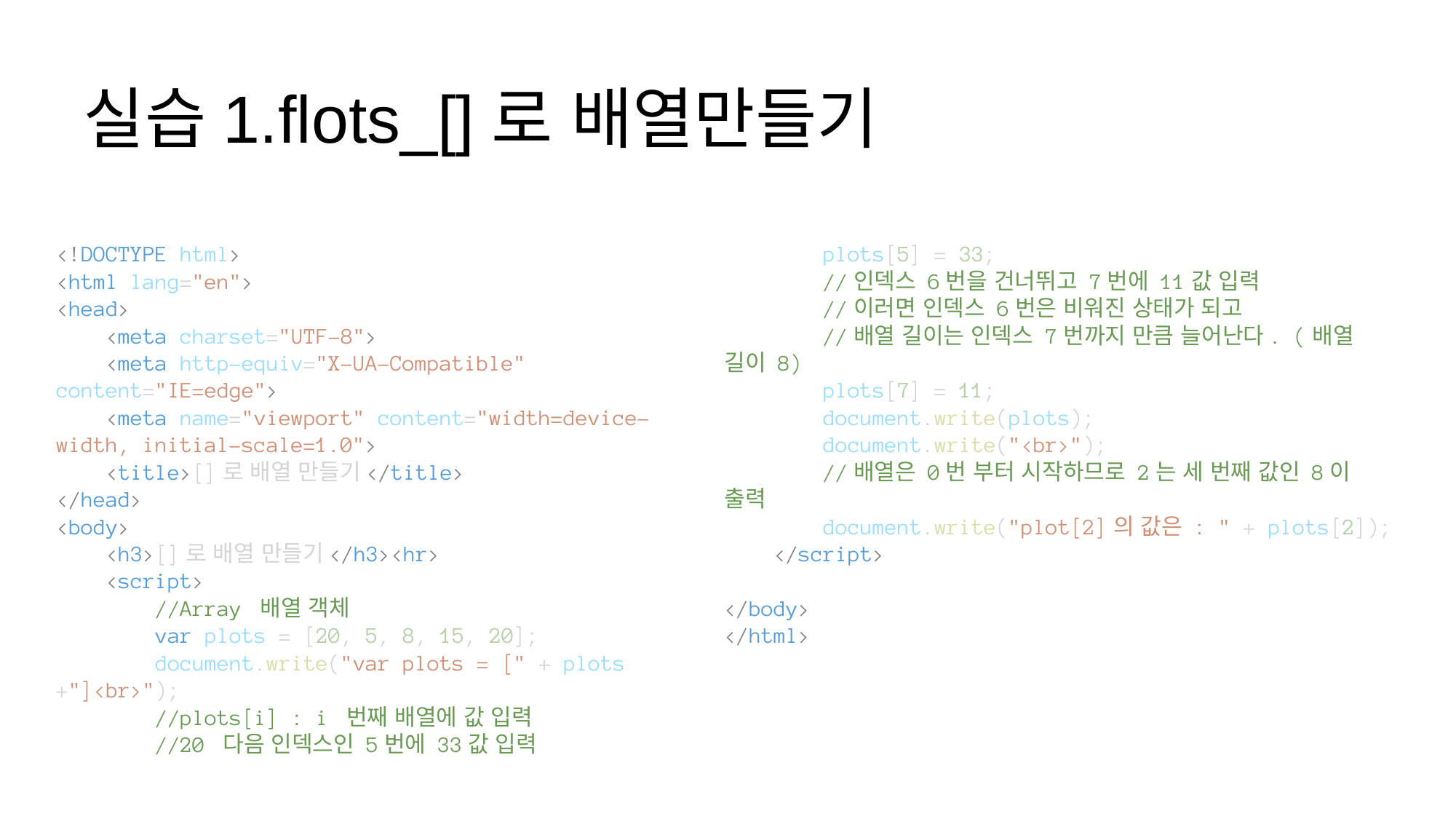

# 실습1.flots_[]로 배열만들기
<!DOCTYPE html>
<html lang="en">
<head>
    <meta charset="UTF-8">
    <meta http-equiv="X-UA-Compatible" content="IE=edge">
    <meta name="viewport" content="width=device-width, initial-scale=1.0">
    <title>[]로 배열 만들기</title>
</head>
<body>
    <h3>[]로 배열 만들기</h3><hr>
    <script>
        //Array 배열 객체
        var plots = [20, 5, 8, 15, 20];
        document.write("var plots = [" + plots +"]<br>");
        //plots[i] : i 번째 배열에 값 입력
        //20 다음 인덱스인 5번에 33값 입력
        plots[5] = 33;
        //인덱스 6번을 건너뛰고 7번에 11값 입력
        //이러면 인덱스 6번은 비워진 상태가 되고
        //배열 길이는 인덱스 7번까지 만큼 늘어난다. (배열 길이 8)
        plots[7] = 11;
        document.write(plots);
        document.write("<br>");
        //배열은 0번 부터 시작하므로 2는 세 번째 값인 8이 출력
        document.write("plot[2]의 값은 : " + plots[2]);
    </script>

</body>
</html>